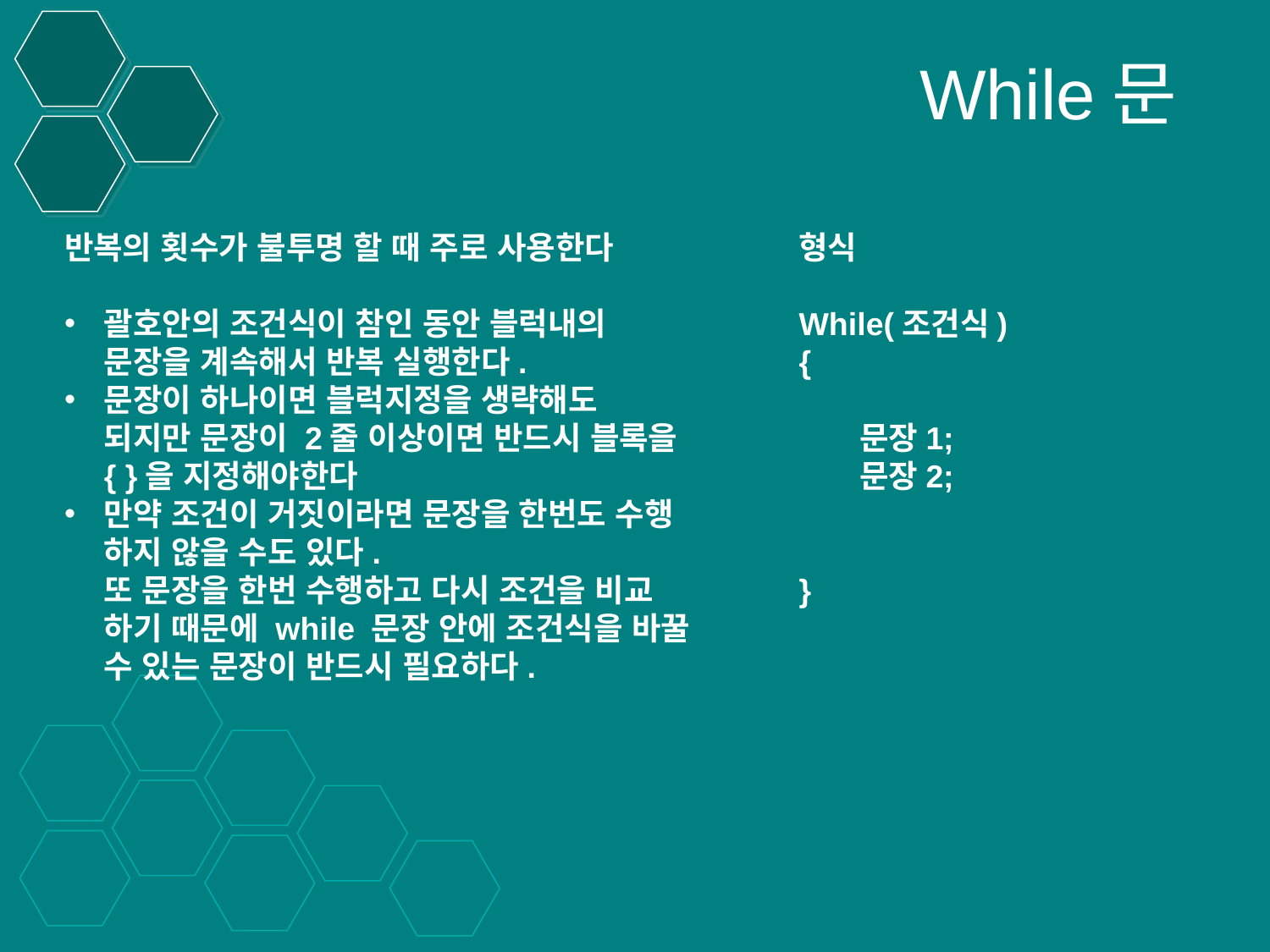

# While문
반복의 횟수가 불투명 할 때 주로 사용한다

괄호안의 조건식이 참인 동안 블럭내의
문장을 계속해서 반복 실행한다.
문장이 하나이면 블럭지정을 생략해도
되지만 문장이 2줄 이상이면 반드시 블록을
{ }을 지정해야한다
만약 조건이 거짓이라면 문장을 한번도 수행
하지 않을 수도 있다.
또 문장을 한번 수행하고 다시 조건을 비교
하기 때문에 while 문장 안에 조건식을 바꿀
수 있는 문장이 반드시 필요하다.
형식

While(조건식)
{

      문장1;
      문장2;

}